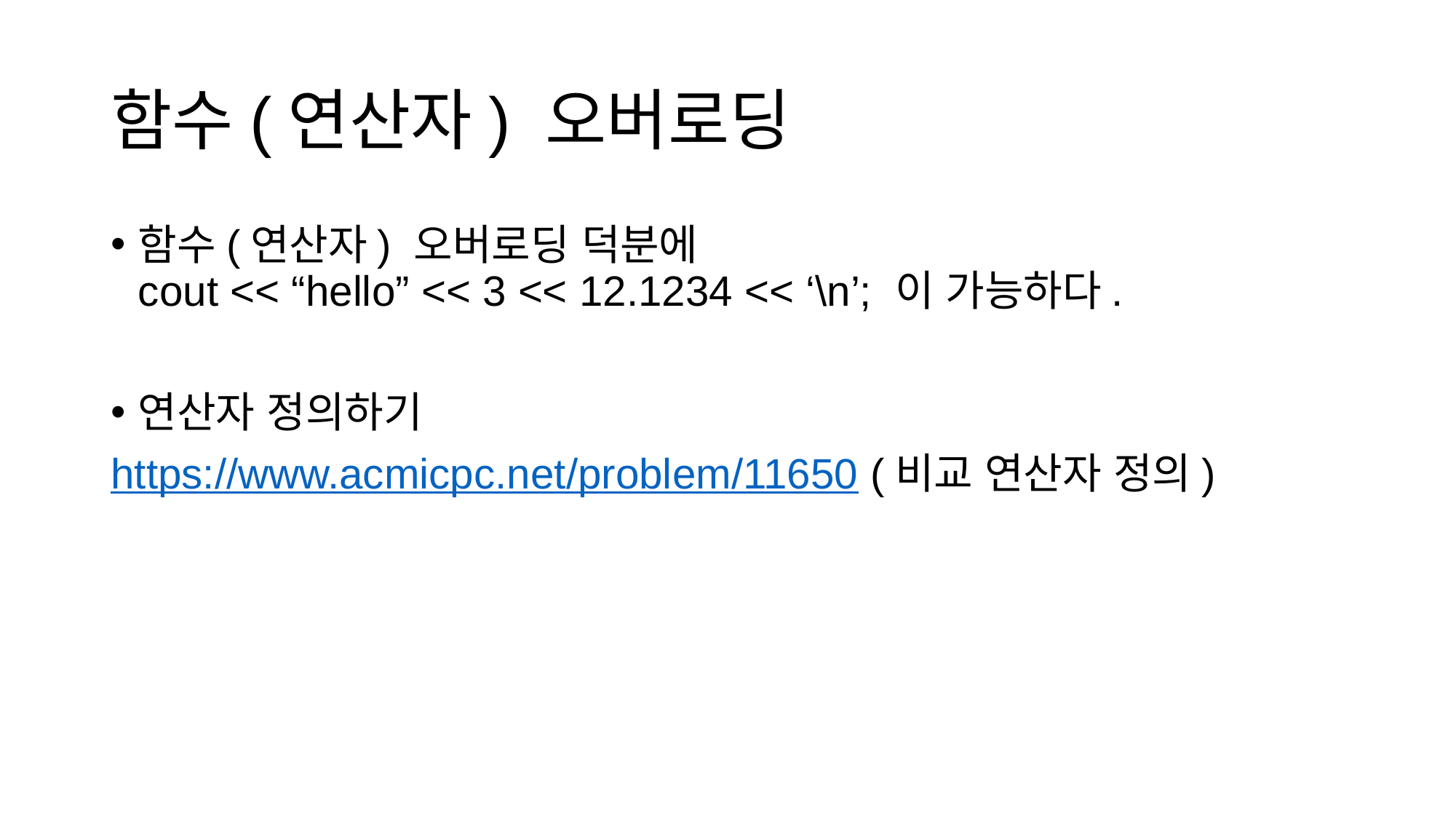

# 함수(연산자) 오버로딩
함수(연산자) 오버로딩 덕분에
cout << “hello” << 3 << 12.1234 << ‘\n’; 이 가능하다.

연산자 정의하기
https://www.acmicpc.net/problem/11650 (비교 연산자 정의)